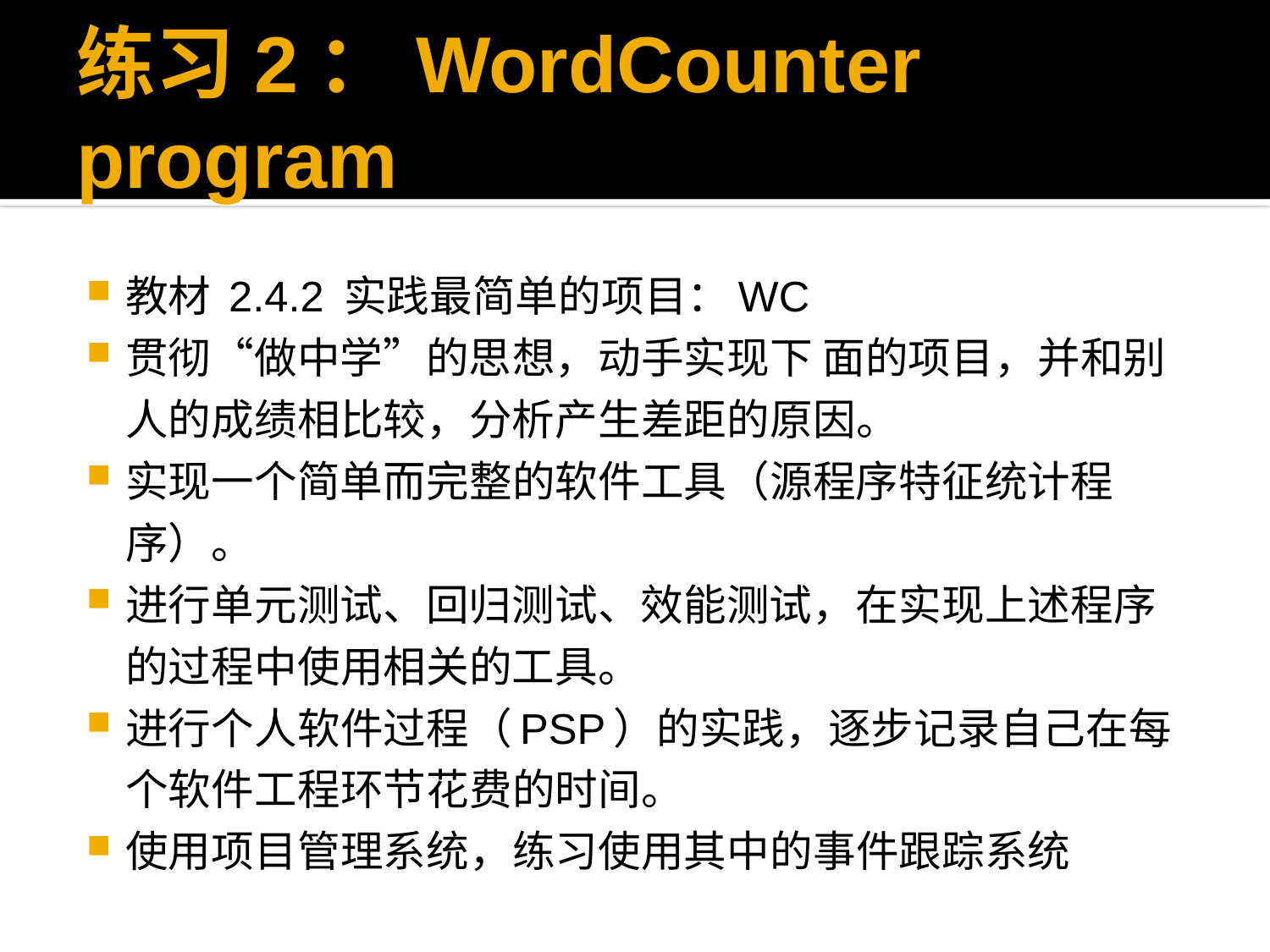

# 练习2：WordCounter program
教材 2.4.2 实践最简单的项目：WC
贯彻“做中学”的思想，动手实现下 面的项目，并和别人的成绩相比较，分析产生差距的原因。
实现一个简单而完整的软件工具（源程序特征统计程序）。
进行单元测试、回归测试、效能测试，在实现上述程序的过程中使用相关的工具。
进行个人软件过程（PSP）的实践，逐步记录自己在每个软件工程环节花费的时间。
使用项目管理系统，练习使用其中的事件跟踪系统